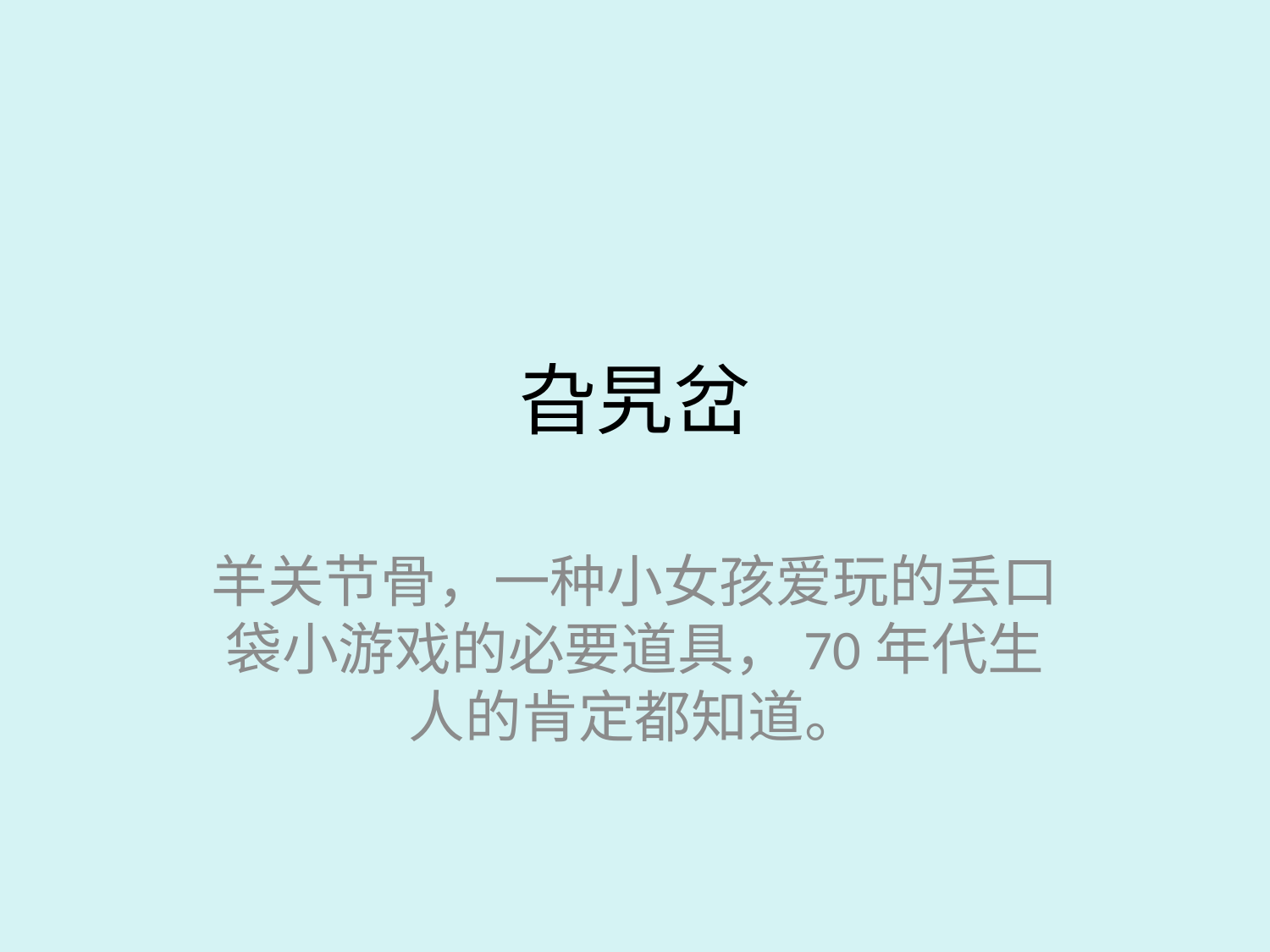

# 旮旯岔
羊关节骨，一种小女孩爱玩的丢口袋小游戏的必要道具，70年代生人的肯定都知道。